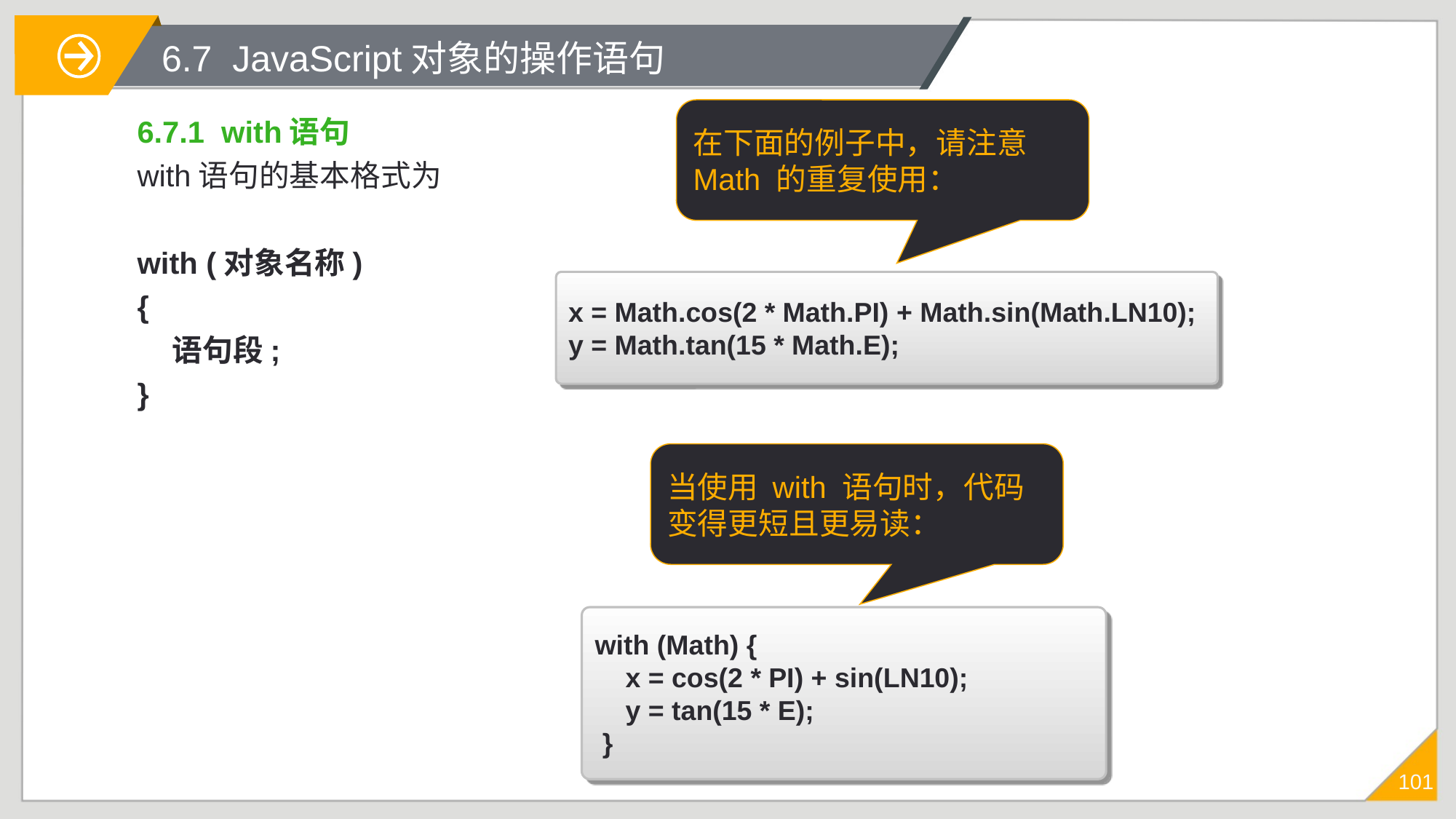

# 6.7  JavaScript对象的操作语句
在下面的例子中，请注意 Math 的重复使用：
6.7.1  with语句
with语句的基本格式为

with (对象名称)
{
    语句段;
}

x = Math.cos(2 * Math.PI) + Math.sin(Math.LN10);
y = Math.tan(15 * Math.E);
当使用 with 语句时，代码变得更短且更易读：
with (Math) {
    x = cos(2 * PI) + sin(LN10);
    y = tan(15 * E);
 }